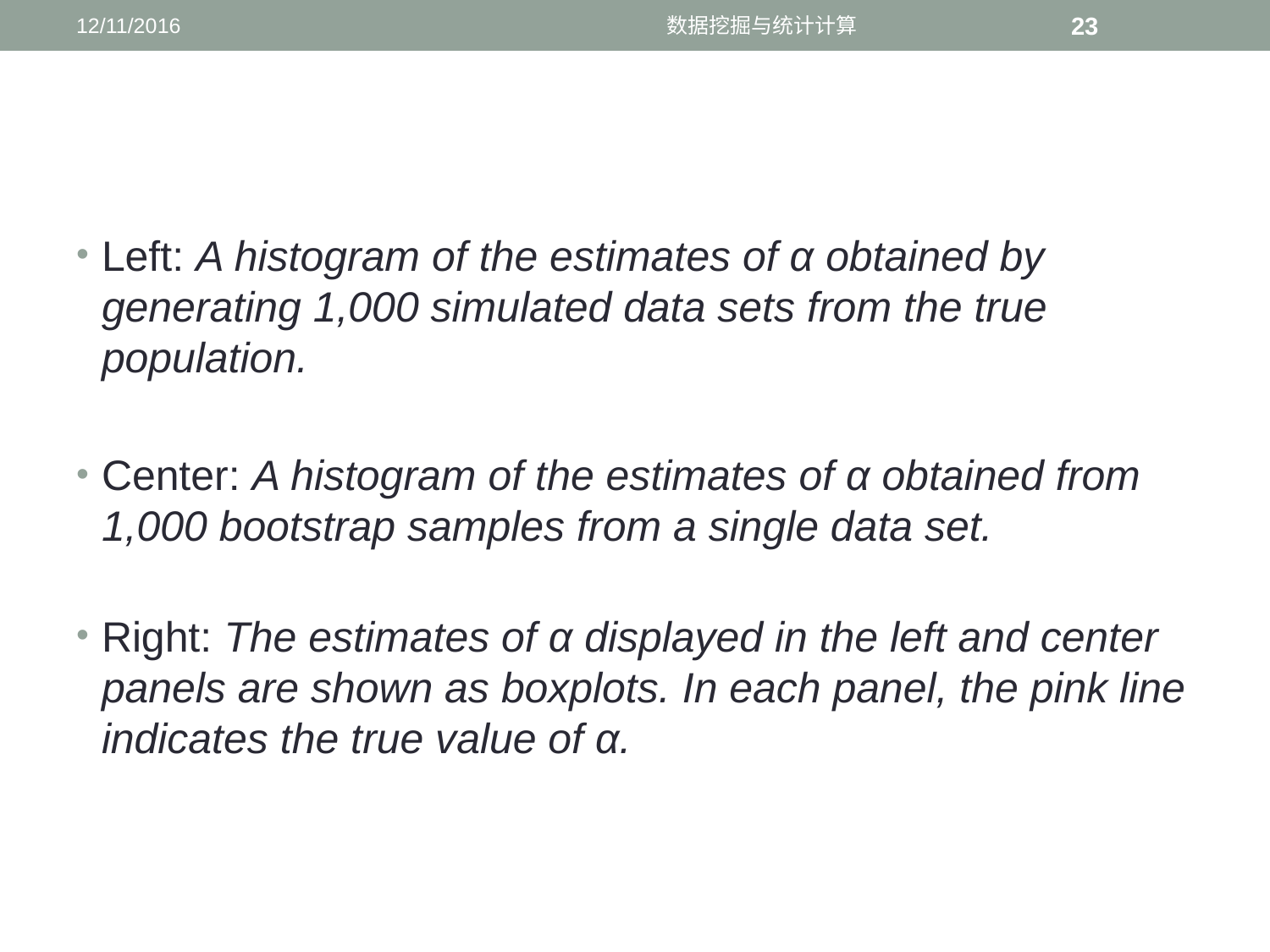

12/11/2016
数据挖掘与统计计算
23
#
Left: A histogram of the estimates of α obtained by generating 1,000 simulated data sets from the true population.

Center: A histogram of the estimates of α obtained from 1,000 bootstrap samples from a single data set.
Right: The estimates of α displayed in the left and center panels are shown as boxplots. In each panel, the pink line indicates the true value of α.